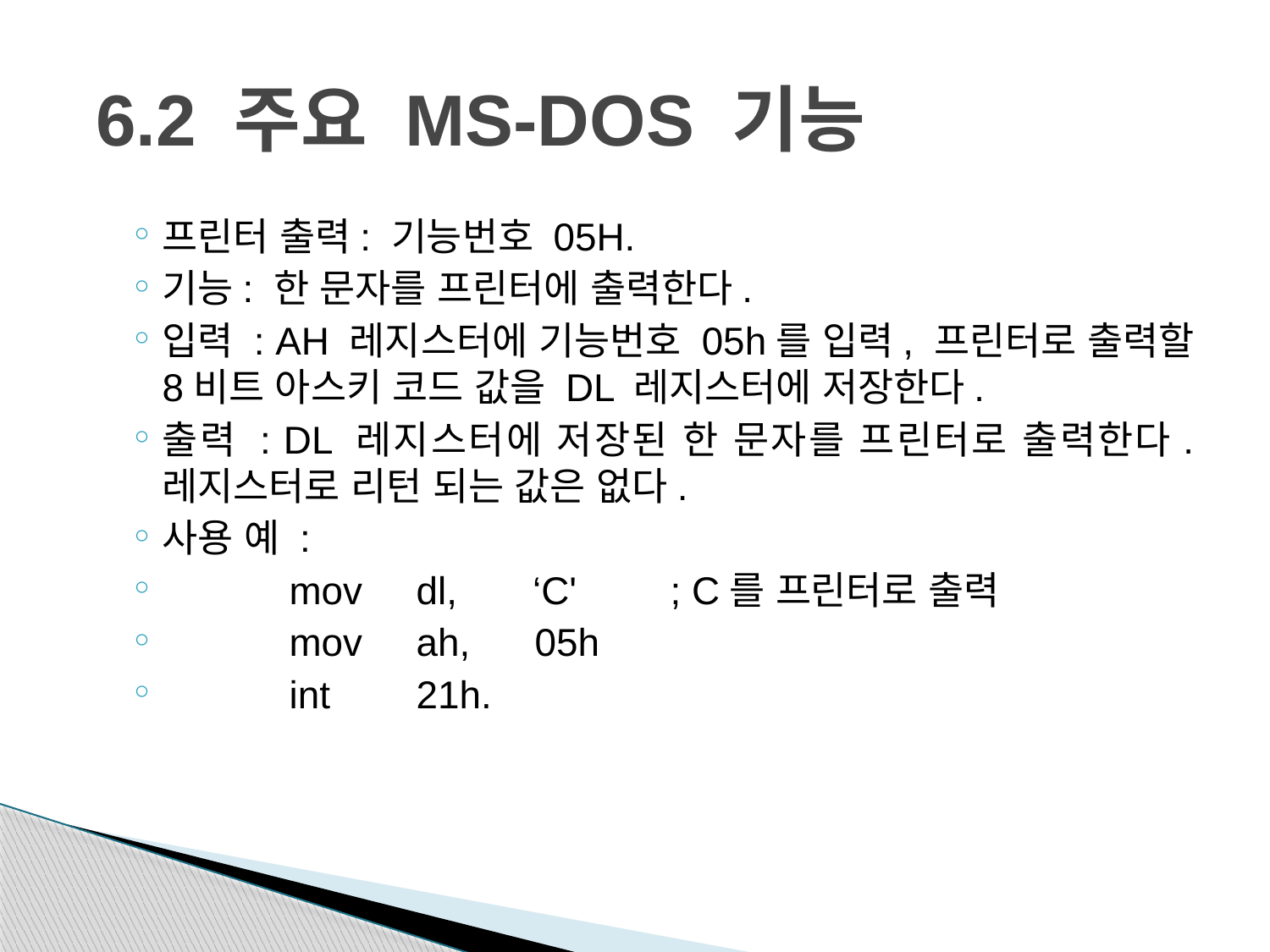

# 6.2 주요 MS-DOS 기능
프린터 출력: 기능번호 05H.
기능: 한 문자를 프린터에 출력한다.
입력 : AH 레지스터에 기능번호 05h를 입력, 프린터로 출력할 8비트 아스키 코드 값을 DL 레지스터에 저장한다.
출력 : DL 레지스터에 저장된 한 문자를 프린터로 출력한다. 레지스터로 리턴 되는 값은 없다.
사용 예 :
	mov	dl,       ‘C'	; C를 프린터로 출력
	mov	ah,      05h
	int	21h.